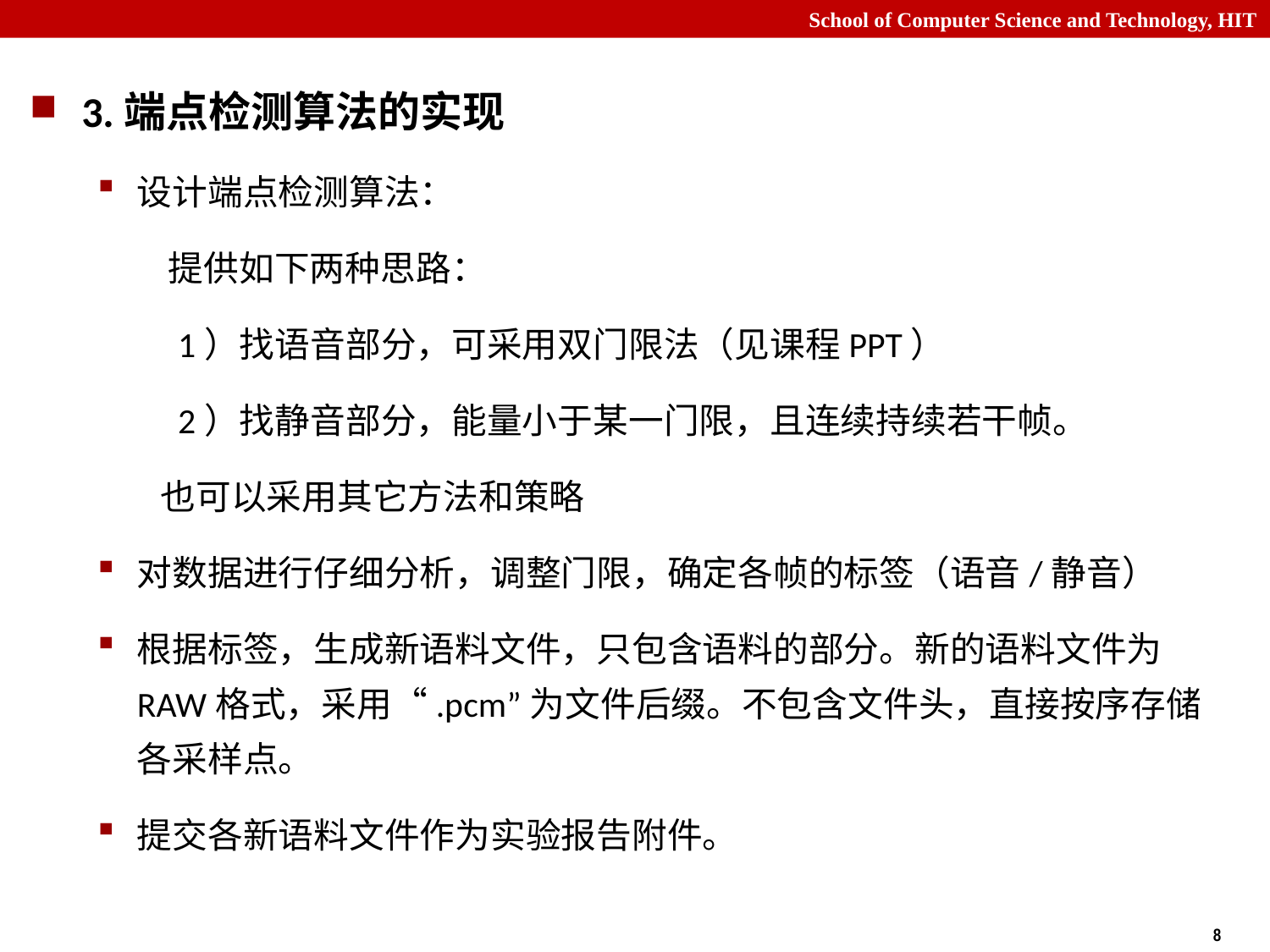

3.端点检测算法的实现
设计端点检测算法：
        提供如下两种思路：
          1）找语音部分，可采用双门限法（见课程PPT）
          2）找静音部分，能量小于某一门限，且连续持续若干帧。
       也可以采用其它方法和策略
对数据进行仔细分析，调整门限，确定各帧的标签（语音/静音）
根据标签，生成新语料文件，只包含语料的部分。新的语料文件为RAW格式，采用“.pcm”为文件后缀。不包含文件头，直接按序存储各采样点。
提交各新语料文件作为实验报告附件。